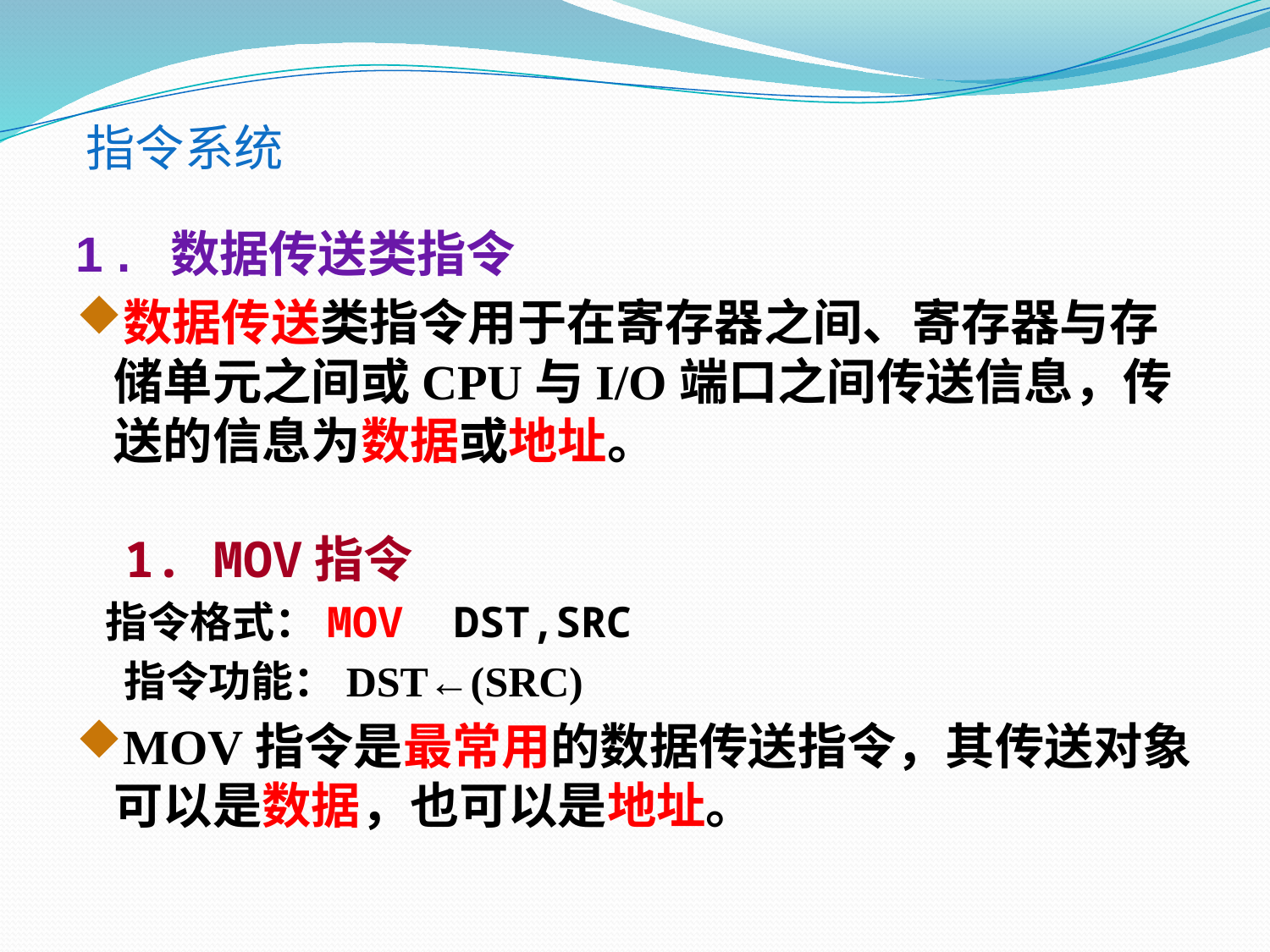

# 指令系统
1 .  数据传送类指令
数据传送类指令用于在寄存器之间、寄存器与存储单元之间或CPU与I/O端口之间传送信息，传送的信息为数据或地址。

    1. MOV指令
  指令格式：MOV  DST,SRC
    指令功能：DST←(SRC)
MOV指令是最常用的数据传送指令，其传送对象可以是数据，也可以是地址。